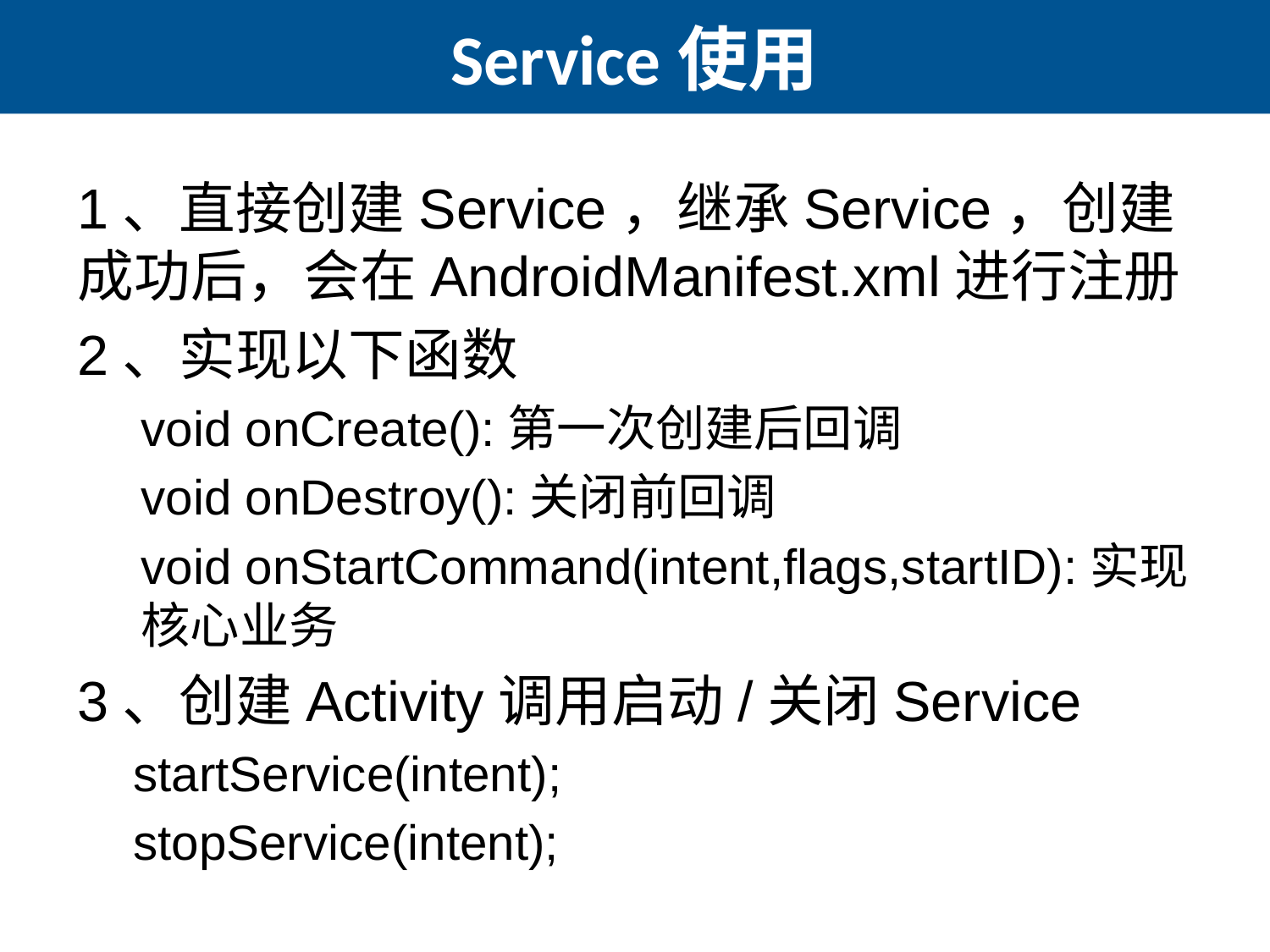

# Service使用
1、直接创建Service，继承Service，创建成功后，会在AndroidManifest.xml进行注册
2、实现以下函数
void onCreate():第一次创建后回调
void onDestroy():关闭前回调
void onStartCommand(intent,flags,startID):实现核心业务
3、创建Activity调用启动/关闭Service
startService(intent);
stopService(intent);